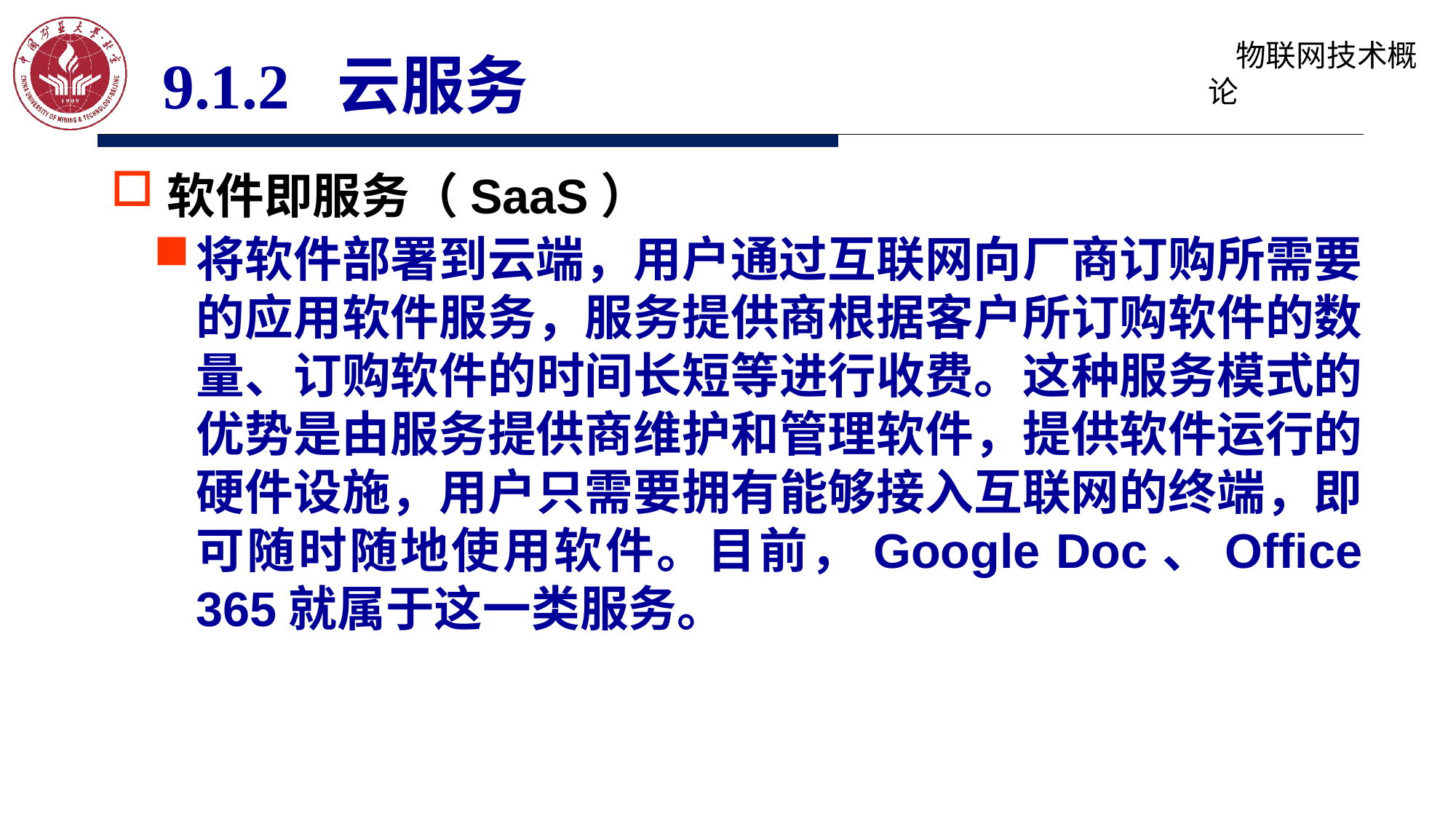

9.1.2  云服务
软件即服务（SaaS）
将软件部署到云端，用户通过互联网向厂商订购所需要的应用软件服务，服务提供商根据客户所订购软件的数量、订购软件的时间长短等进行收费。这种服务模式的优势是由服务提供商维护和管理软件，提供软件运行的硬件设施，用户只需要拥有能够接入互联网的终端，即可随时随地使用软件。目前，Google Doc、Office 365就属于这一类服务。